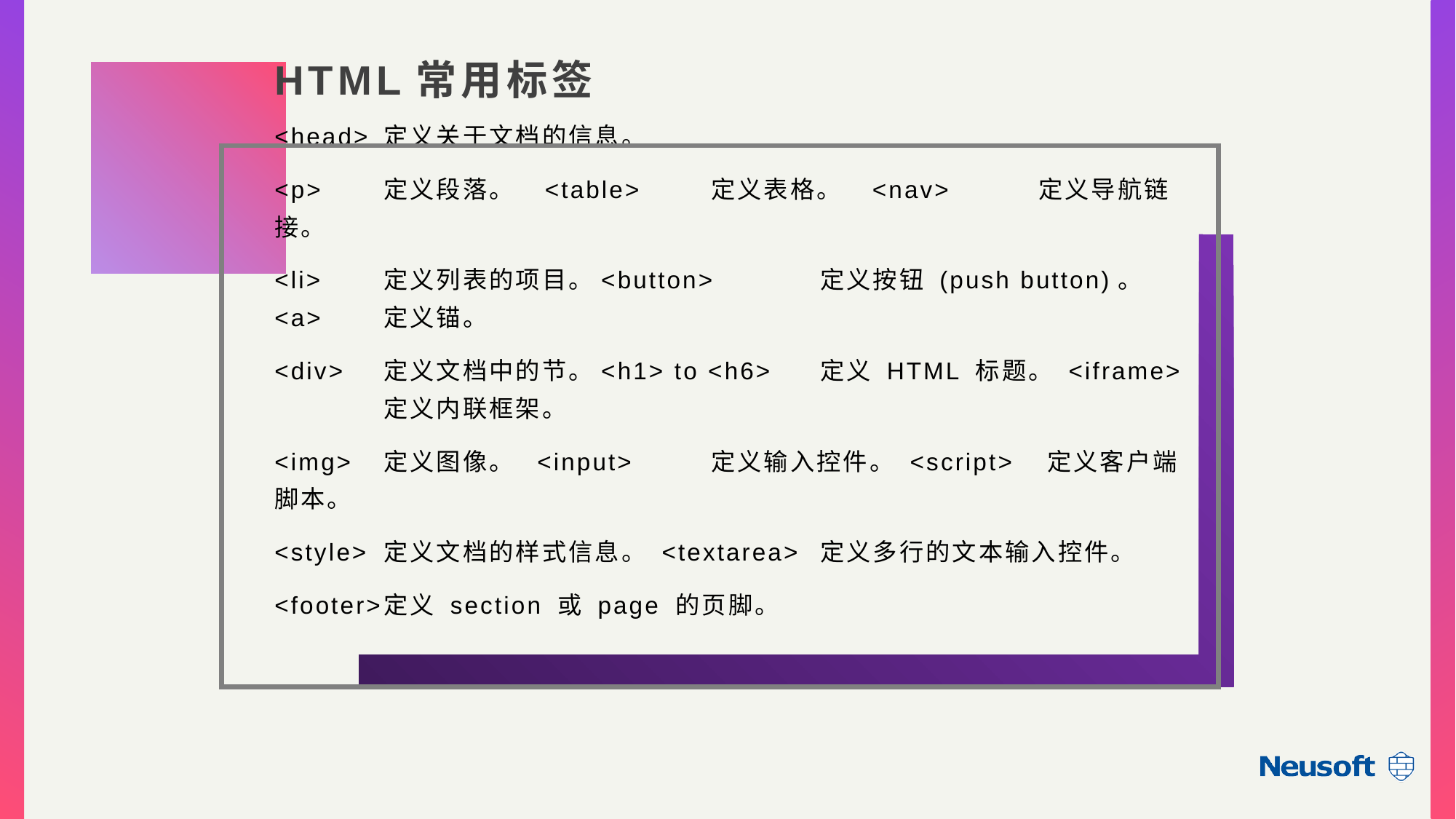

HTML常用标签

<head>	定义关于文档的信息。
<p>	定义段落。   <table>	定义表格。   <nav>	定义导航链接。
<li>	定义列表的项目。<button>	定义按钮 (push button)。 <a>	定义锚。
<div>	定义文档中的节。<h1> to <h6>	定义 HTML 标题。 <iframe>	定义内联框架。
<img>	定义图像。  <input>	定义输入控件。 <script>   定义客户端脚本。
<style>	定义文档的样式信息。 <textarea>	定义多行的文本输入控件。
<footer>	定义 section 或 page 的页脚。